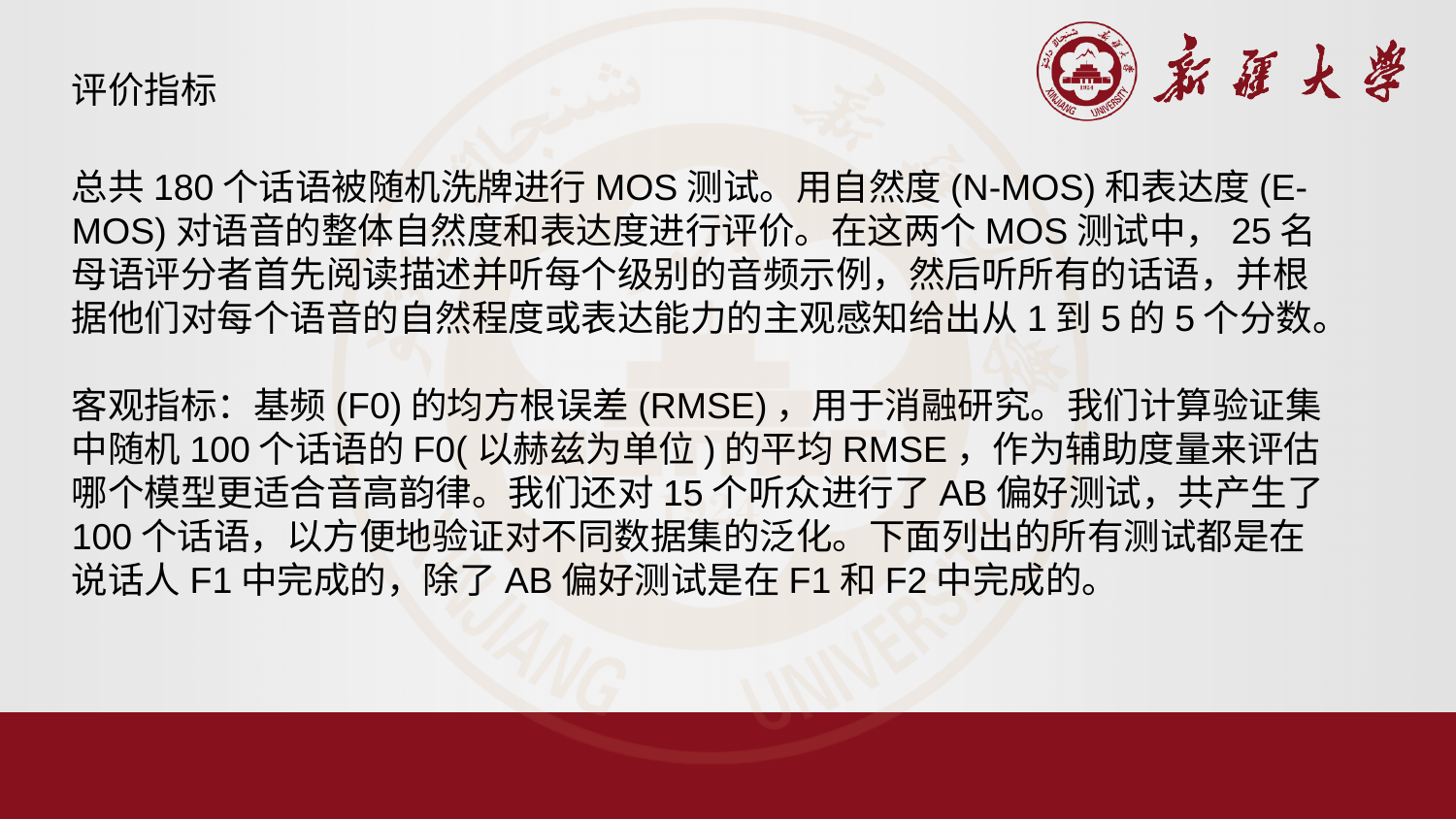

评价指标
总共180个话语被随机洗牌进行MOS测试。用自然度(N-MOS)和表达度(E-MOS)对语音的整体自然度和表达度进行评价。在这两个MOS测试中，25名母语评分者首先阅读描述并听每个级别的音频示例，然后听所有的话语，并根据他们对每个语音的自然程度或表达能力的主观感知给出从1到5的5个分数。

客观指标：基频(F0)的均方根误差(RMSE)，用于消融研究。我们计算验证集中随机100个话语的F0(以赫兹为单位)的平均RMSE，作为辅助度量来评估哪个模型更适合音高韵律。我们还对15个听众进行了AB偏好测试，共产生了100个话语，以方便地验证对不同数据集的泛化。下面列出的所有测试都是在说话人F1中完成的，除了AB偏好测试是在F1和F2中完成的。